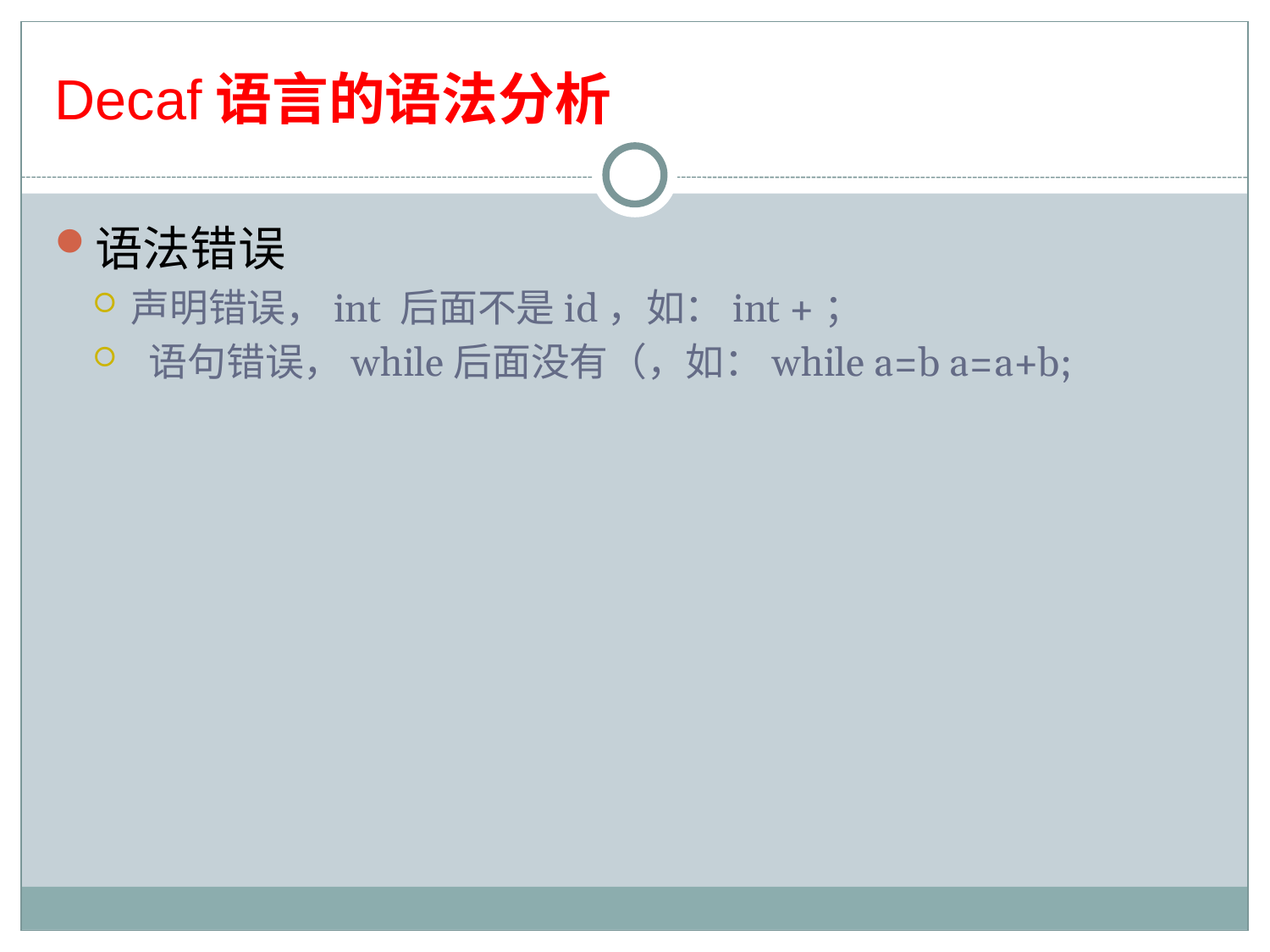

Decaf语言的语法分析
语法错误
声明错误，int 后面不是id，如：int +；
 语句错误，while后面没有（，如：while a=b a=a+b;